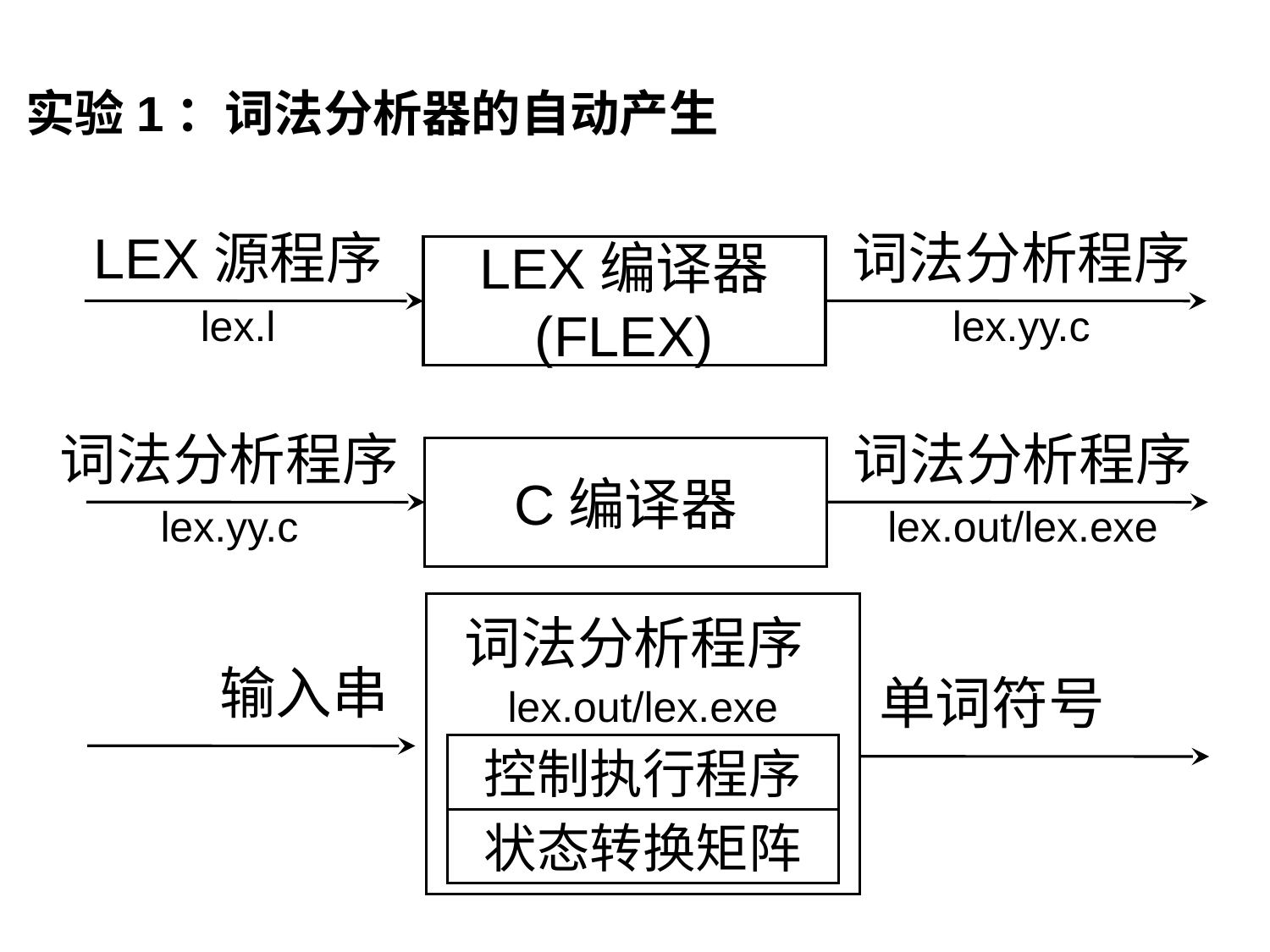

实验1：词法分析器的自动产生
LEX源程序
lex.l
词法分析程序
lex.yy.c
LEX编译器
(FLEX)
词法分析程序
lex.yy.c
词法分析程序
lex.out/lex.exe
C编译器
 词法分析程序
lex.out/lex.exe
输入串
单词符号
控制执行程序
状态转换矩阵